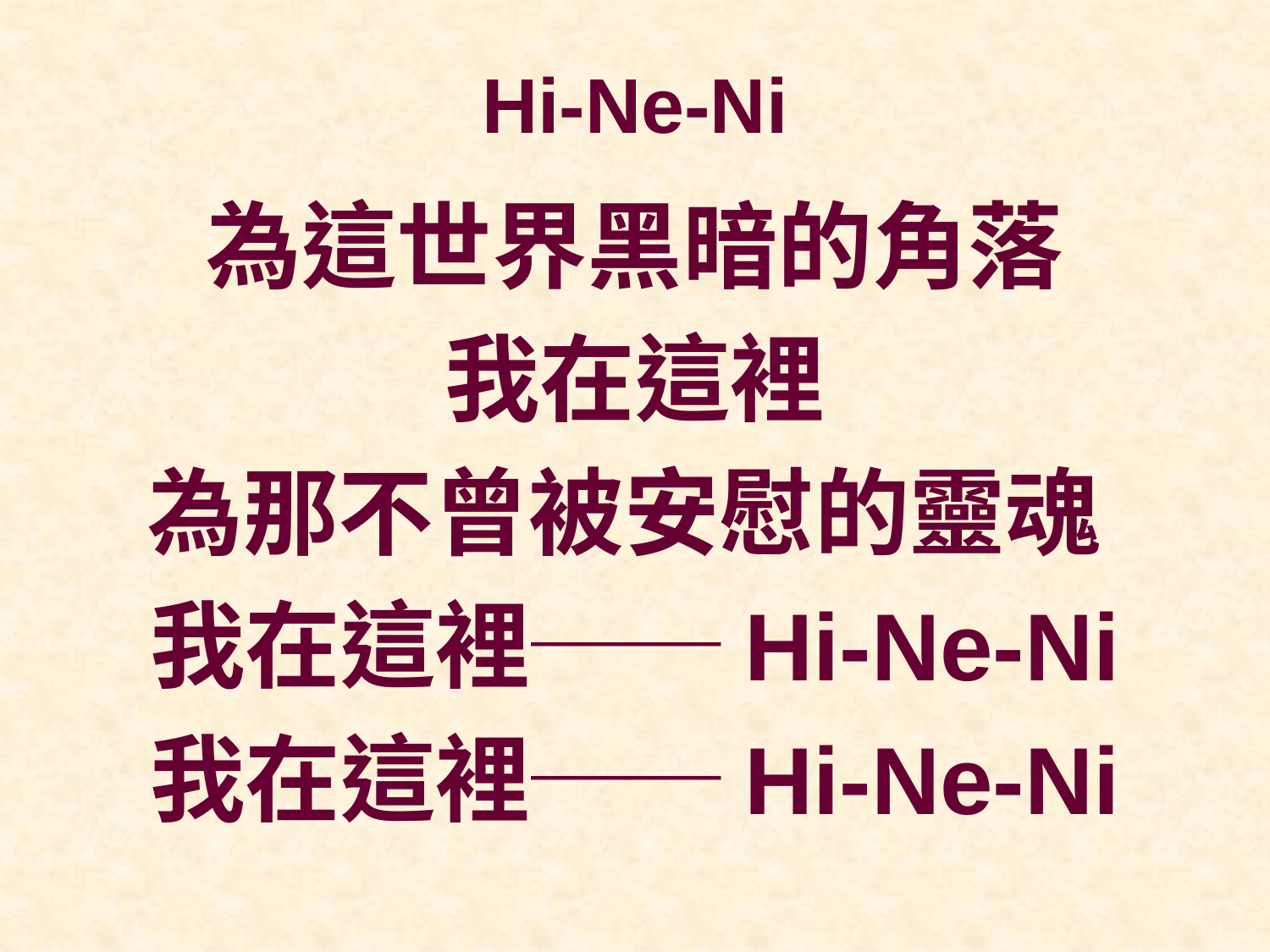

# Hi-Ne-Ni
為這世界黑暗的角落
我在這裡
為那不曾被安慰的靈魂
我在這裡──Hi-Ne-Ni
我在這裡──Hi-Ne-Ni